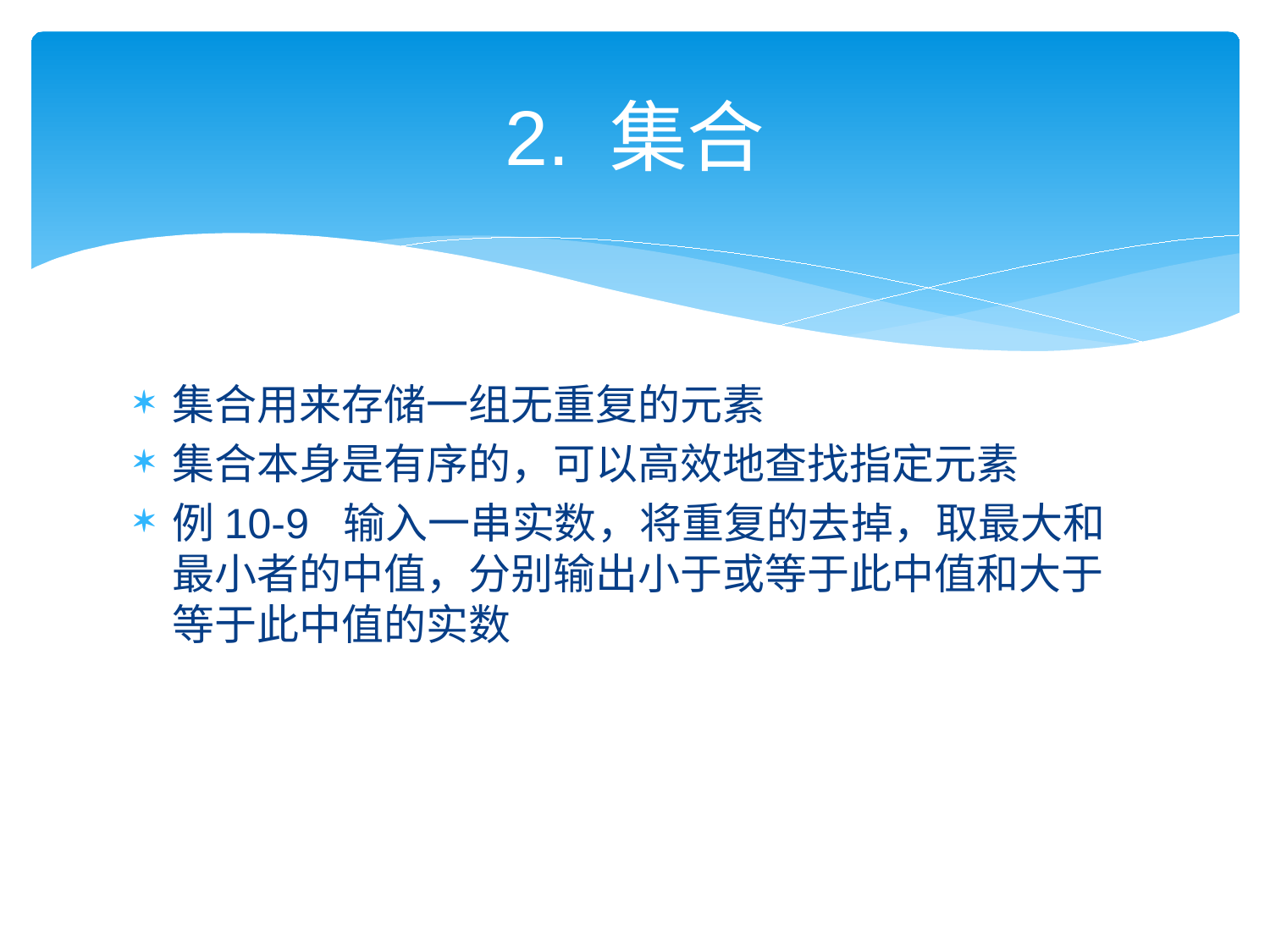

# 2. 集合
集合用来存储一组无重复的元素
集合本身是有序的，可以高效地查找指定元素
例10-9  输入一串实数，将重复的去掉，取最大和最小者的中值，分别输出小于或等于此中值和大于等于此中值的实数